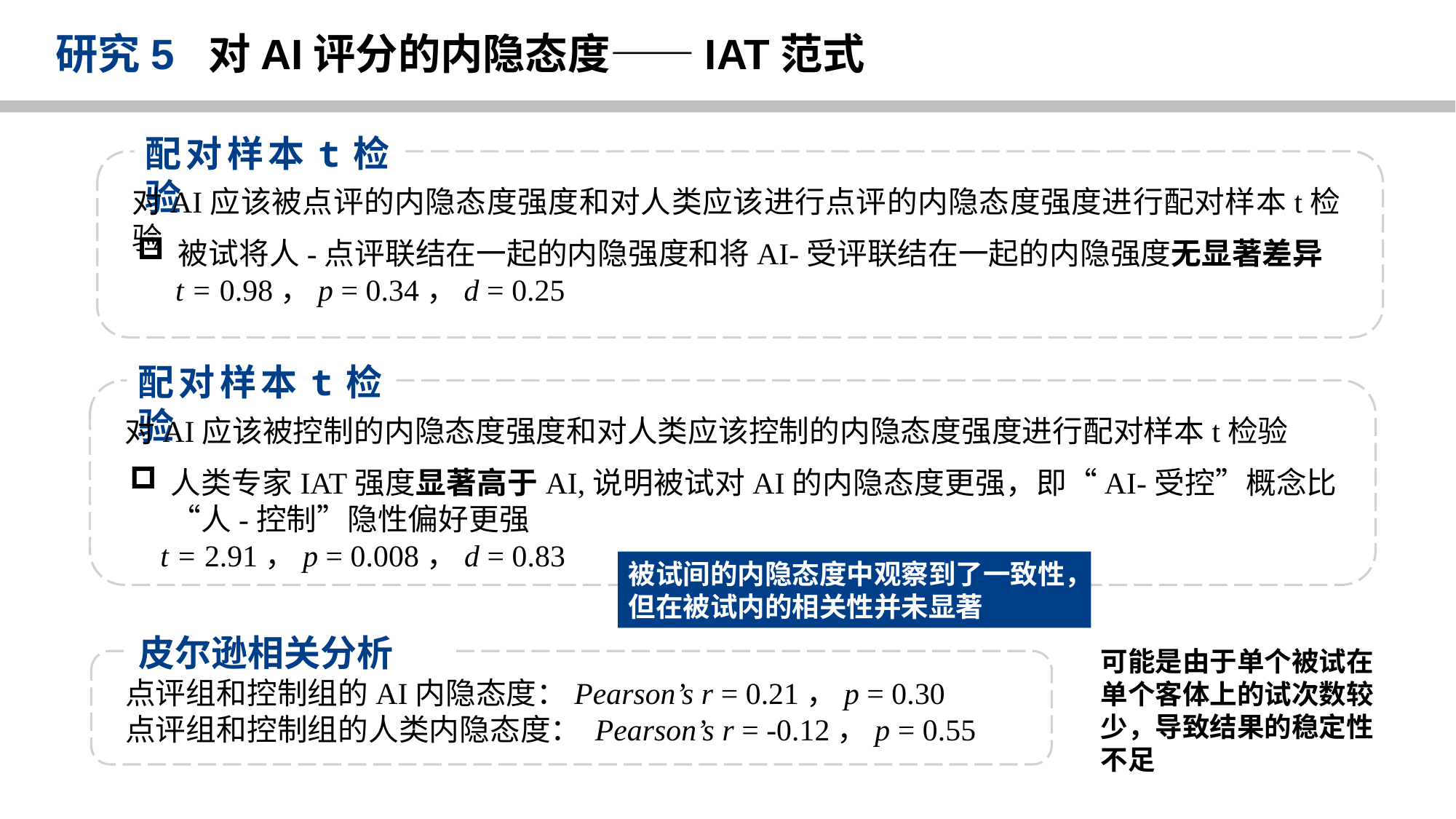

# 研究5  对AI评分的内隐态度——IAT范式
配对样本t检验

对AI应该被点评的内隐态度强度和对人类应该进行点评的内隐态度强度进行配对样本t检验
被试将人-点评联结在一起的内隐强度和将AI-受评联结在一起的内隐强度无显著差异
     t = 0.98，p = 0.34，d = 0.25
配对样本t检验

对AI应该被控制的内隐态度强度和对人类应该控制的内隐态度强度进行配对样本t检验
人类专家IAT强度显著高于AI,说明被试对AI的内隐态度更强，即“AI-受控”概念比“人-控制”隐性偏好更强
    t = 2.91，p = 0.008，d = 0.83
被试间的内隐态度中观察到了一致性，但在被试内的相关性并未显著
皮尔逊相关分析
可能是由于单个被试在单个客体上的试次数较少，导致结果的稳定性不足

点评组和控制组的AI内隐态度：Pearson’s r = 0.21，p = 0.30
点评组和控制组的人类内隐态度： Pearson’s r = -0.12，p = 0.55